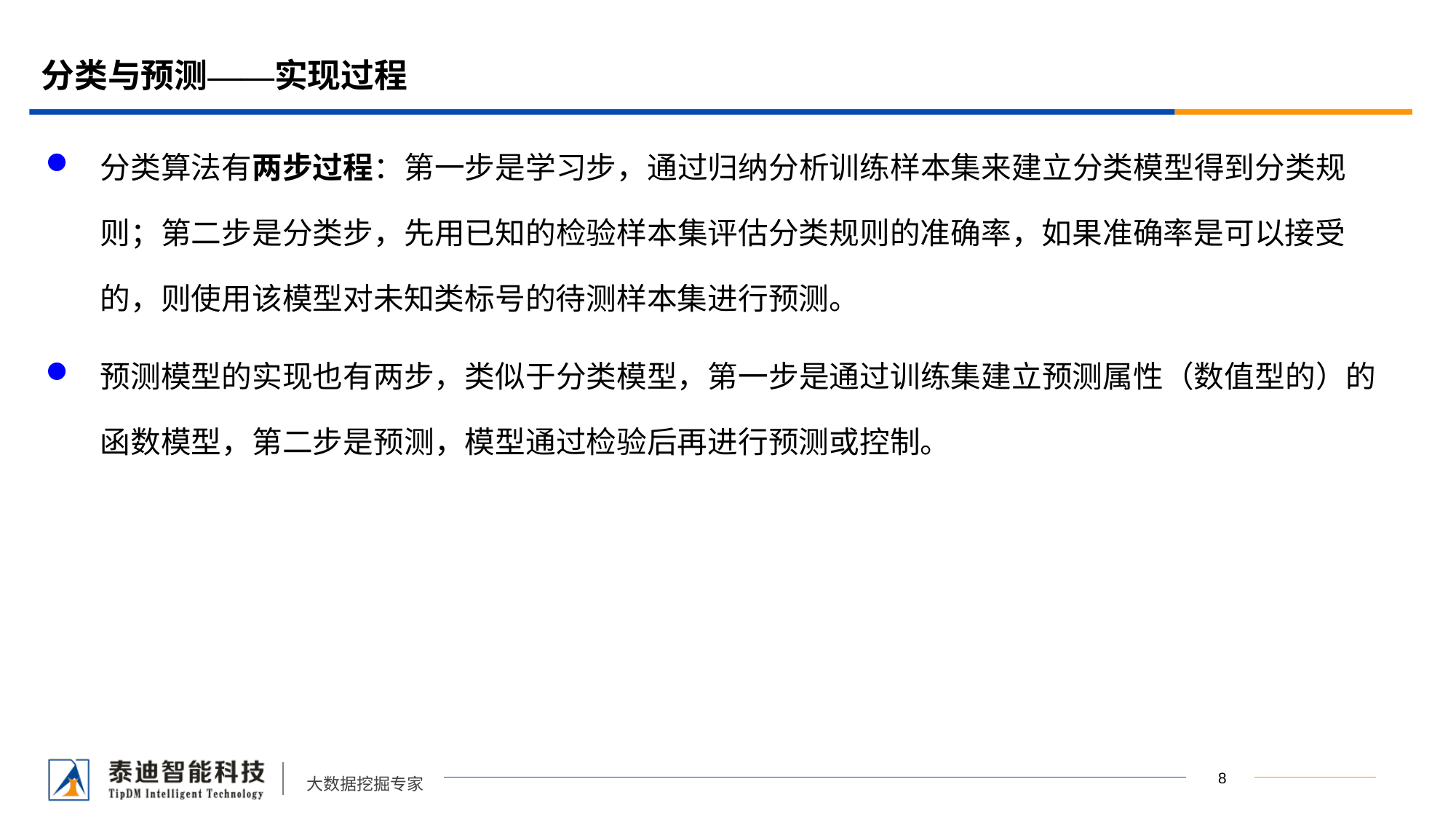

# 分类与预测——实现过程
分类算法有两步过程：第一步是学习步，通过归纳分析训练样本集来建立分类模型得到分类规则；第二步是分类步，先用已知的检验样本集评估分类规则的准确率，如果准确率是可以接受的，则使用该模型对未知类标号的待测样本集进行预测。
预测模型的实现也有两步，类似于分类模型，第一步是通过训练集建立预测属性（数值型的）的函数模型，第二步是预测，模型通过检验后再进行预测或控制。